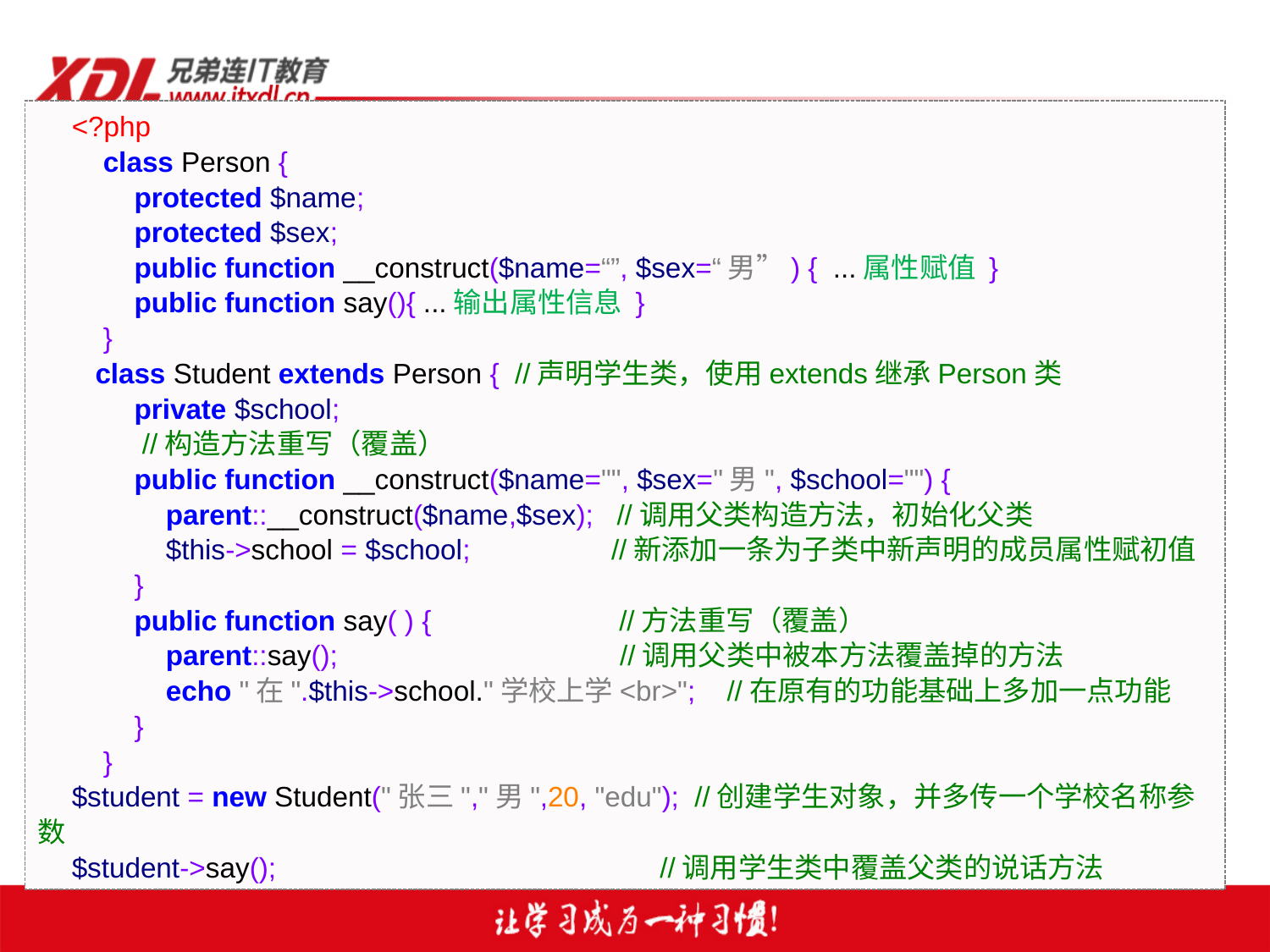

<?php
    class Person {
        protected $name;
        protected $sex;
        public function __construct($name=“”, $sex=“男”) {  ...属性赋值 }
        public function say(){ ...输出属性信息 }
    }
   class Student extends Person {  //声明学生类，使用extends继承Person类
        private $school;
         //构造方法重写（覆盖）
        public function __construct($name="", $sex="男", $school="") {
            parent::__construct($name,$sex);   //调用父类构造方法，初始化父类
            $this->school = $school;                  //新添加一条为子类中新声明的成员属性赋初值
        }
        public function say( ) {                        //方法重写（覆盖）
            parent::say();                                    //调用父类中被本方法覆盖掉的方法
            echo "在".$this->school."学校上学<br>";    //在原有的功能基础上多加一点功能
        }
    }
$student = new Student("张三","男",20, "edu");  //创建学生对象，并多传一个学校名称参数
$student->say();                                                 //调用学生类中覆盖父类的说话方法